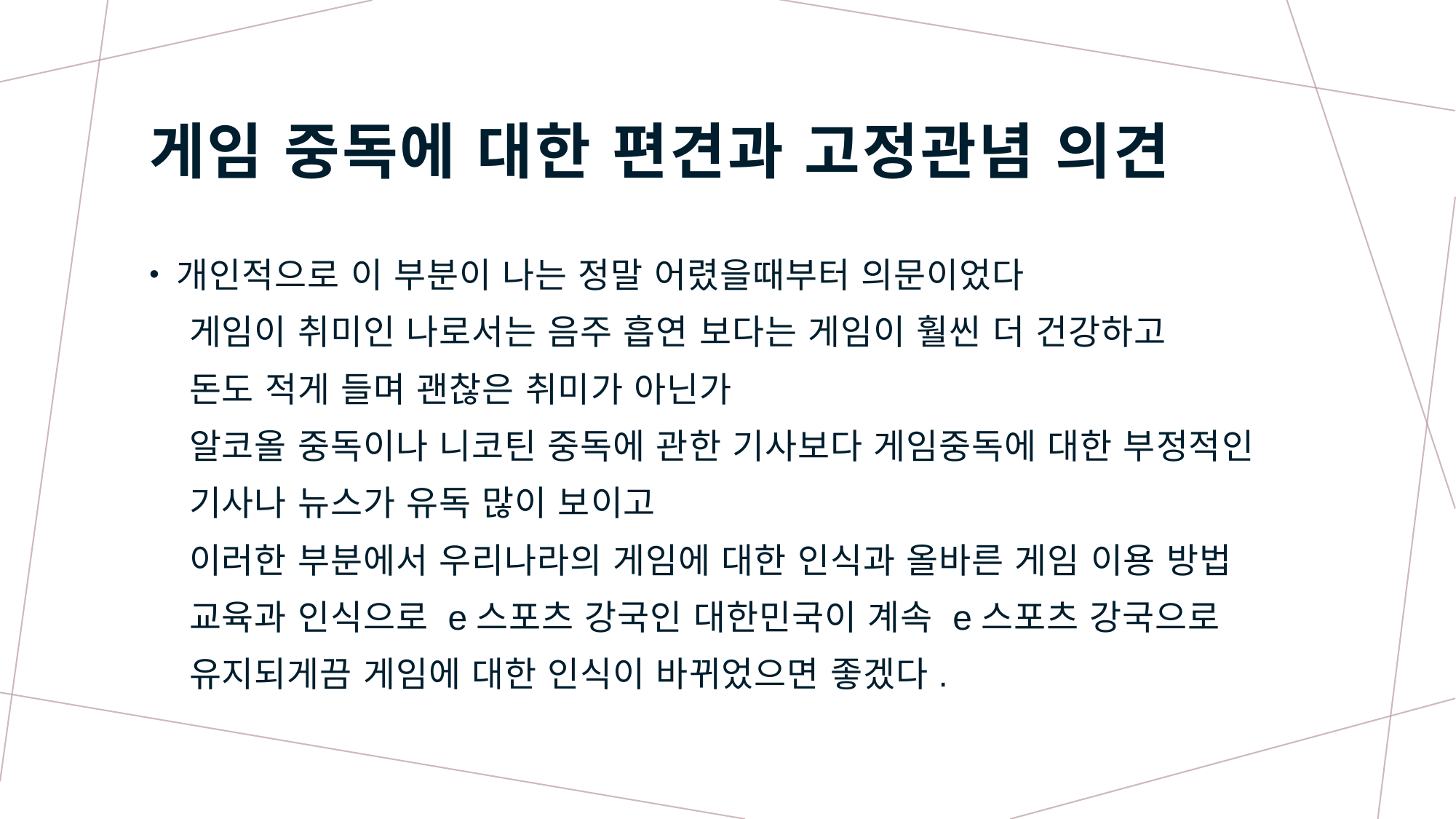

# 게임 중독에 대한 편견과 고정관념 의견
개인적으로 이 부분이 나는 정말 어렸을때부터 의문이었다
   게임이 취미인 나로서는 음주 흡연 보다는 게임이 훨씬 더 건강하고
   돈도 적게 들며 괜찮은 취미가 아닌가
   알코올 중독이나 니코틴 중독에 관한 기사보다 게임중독에 대한 부정적인
   기사나 뉴스가 유독 많이 보이고
   이러한 부분에서 우리나라의 게임에 대한 인식과 올바른 게임 이용 방법
   교육과 인식으로 e스포츠 강국인 대한민국이 계속 e스포츠 강국으로
   유지되게끔 게임에 대한 인식이 바뀌었으면 좋겠다.